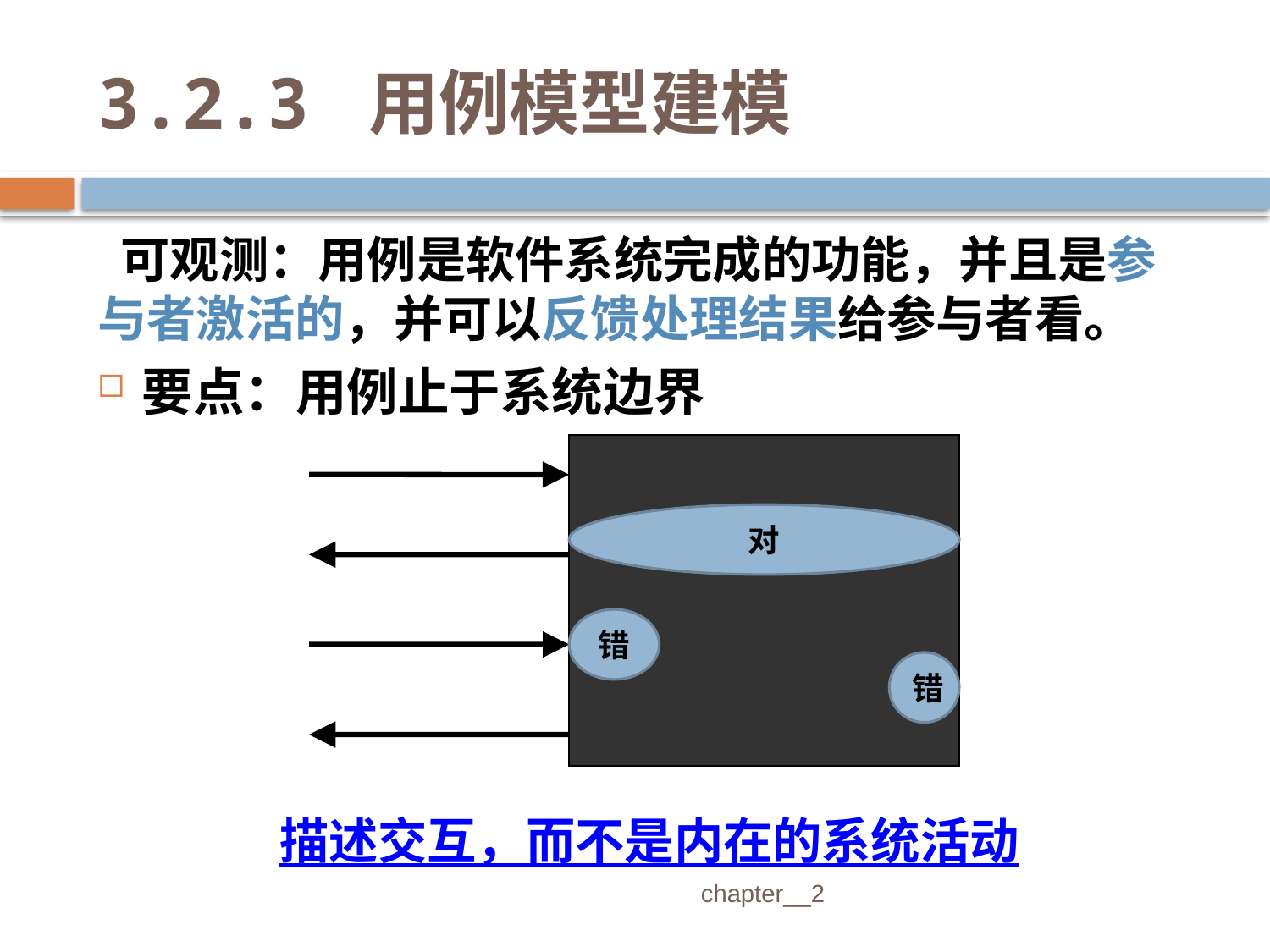

# 3.2.3 用例模型建模
52
 可观测：用例是软件系统完成的功能，并且是参与者激活的，并可以反馈处理结果给参与者看。
要点：用例止于系统边界

对

错

错

描述交互，而不是内在的系统活动
 chapter__2